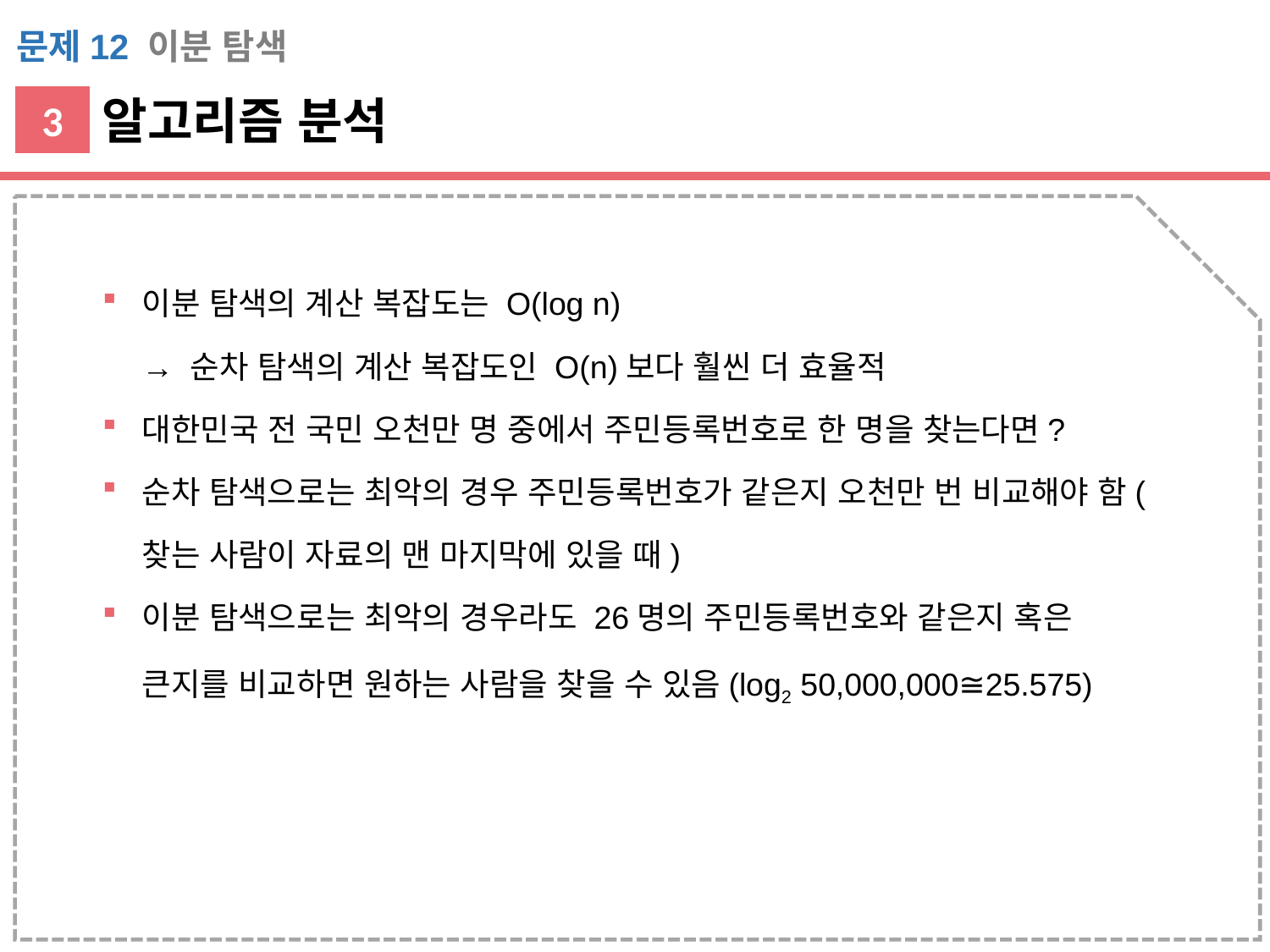

문제12 이분 탐색
알고리즘 분석
3

이분 탐색의 계산 복잡도는 O(log n)
→ 순차 탐색의 계산 복잡도인 O(n)보다 훨씬 더 효율적
대한민국 전 국민 오천만 명 중에서 주민등록번호로 한 명을 찾는다면?
순차 탐색으로는 최악의 경우 주민등록번호가 같은지 오천만 번 비교해야 함(찾는 사람이 자료의 맨 마지막에 있을 때)
이분 탐색으로는 최악의 경우라도 26명의 주민등록번호와 같은지 혹은
큰지를 비교하면 원하는 사람을 찾을 수 있음(log2 50,000,000≅25.575)